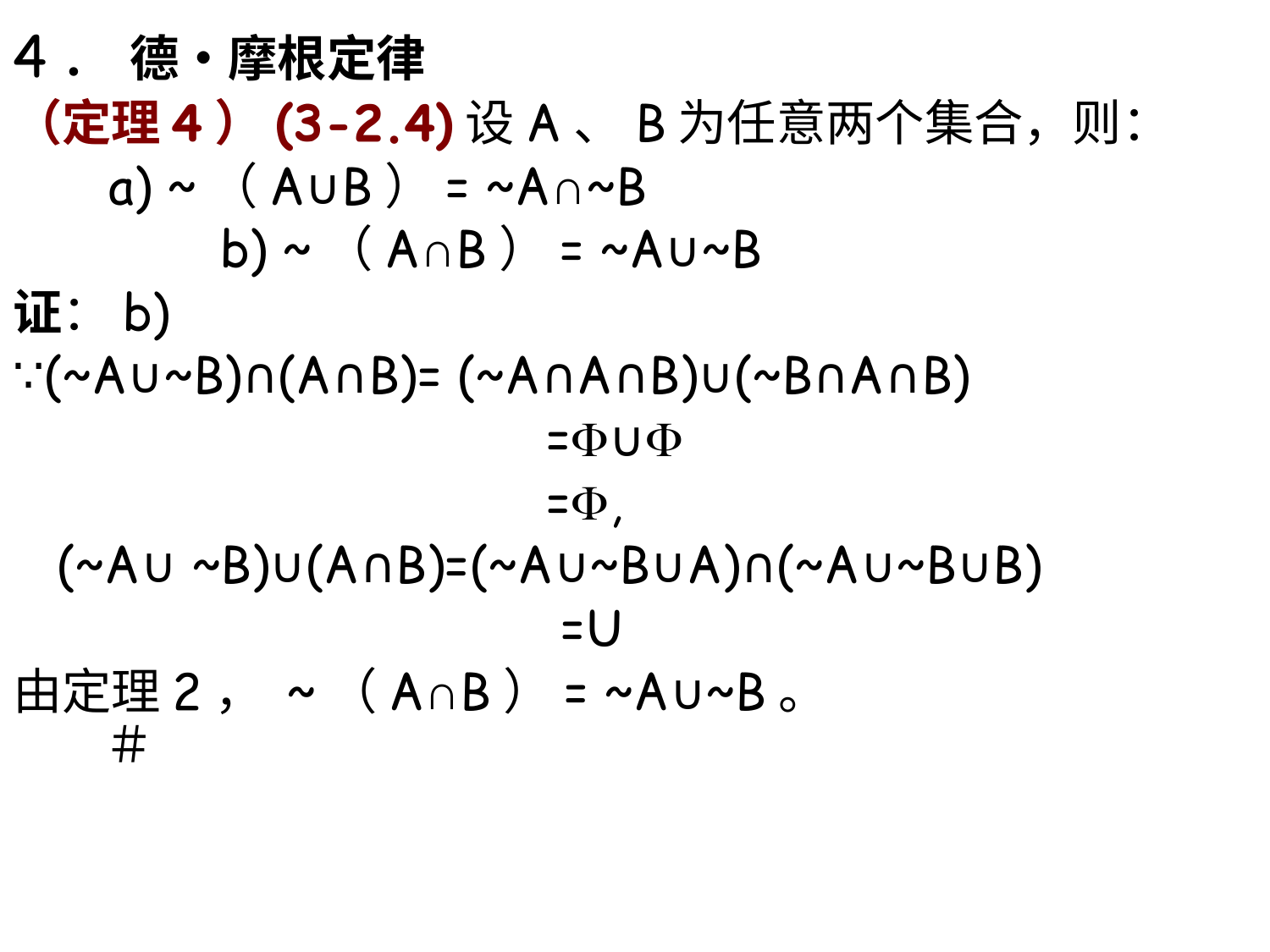

4． 德•摩根定律
（定理4）(3-2.4)设A、B为任意两个集合，则：
       a) ~（A∪B）= ~A∩~B
              b) ~（A∩B）= ~A∪~B
证：b)
∵(~A∪~B)∩(A∩B)= (~A∩A∩B)∪(~B∩A∩B)
                                    =Φ∪Φ
                                    =Φ,
   (~A∪ ~B)∪(A∩B)=(~A∪~B∪A)∩(~A∪~B∪B)
                                     =U
由定理2， ~（A∩B）= ~A∪~B。                                            ＃